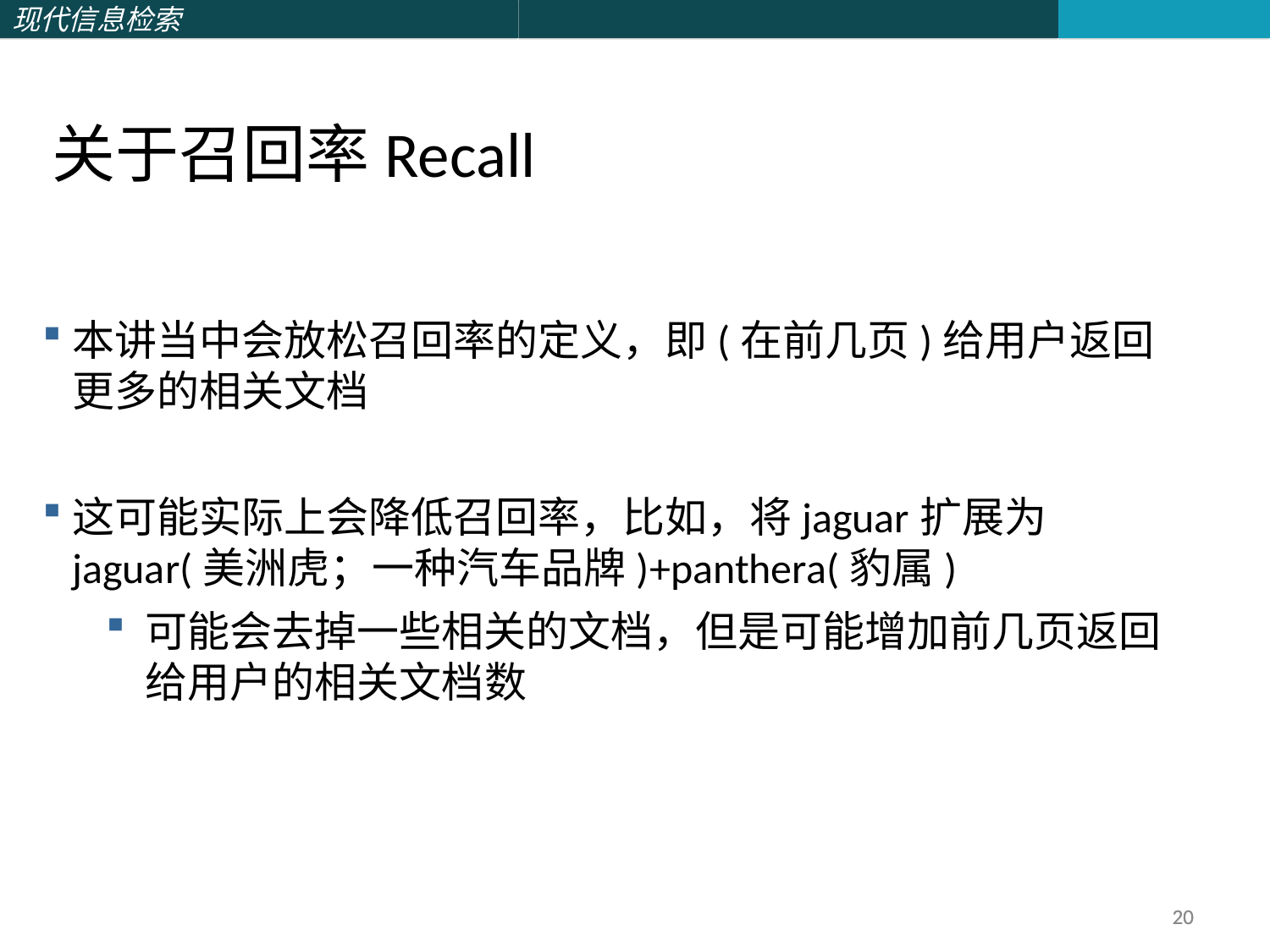

关于召回率Recall
本讲当中会放松召回率的定义，即(在前几页)给用户返回更多的相关文档

这可能实际上会降低召回率，比如，将jaguar扩展为jaguar(美洲虎；一种汽车品牌)+panthera(豹属)
可能会去掉一些相关的文档，但是可能增加前几页返回给用户的相关文档数
20
20